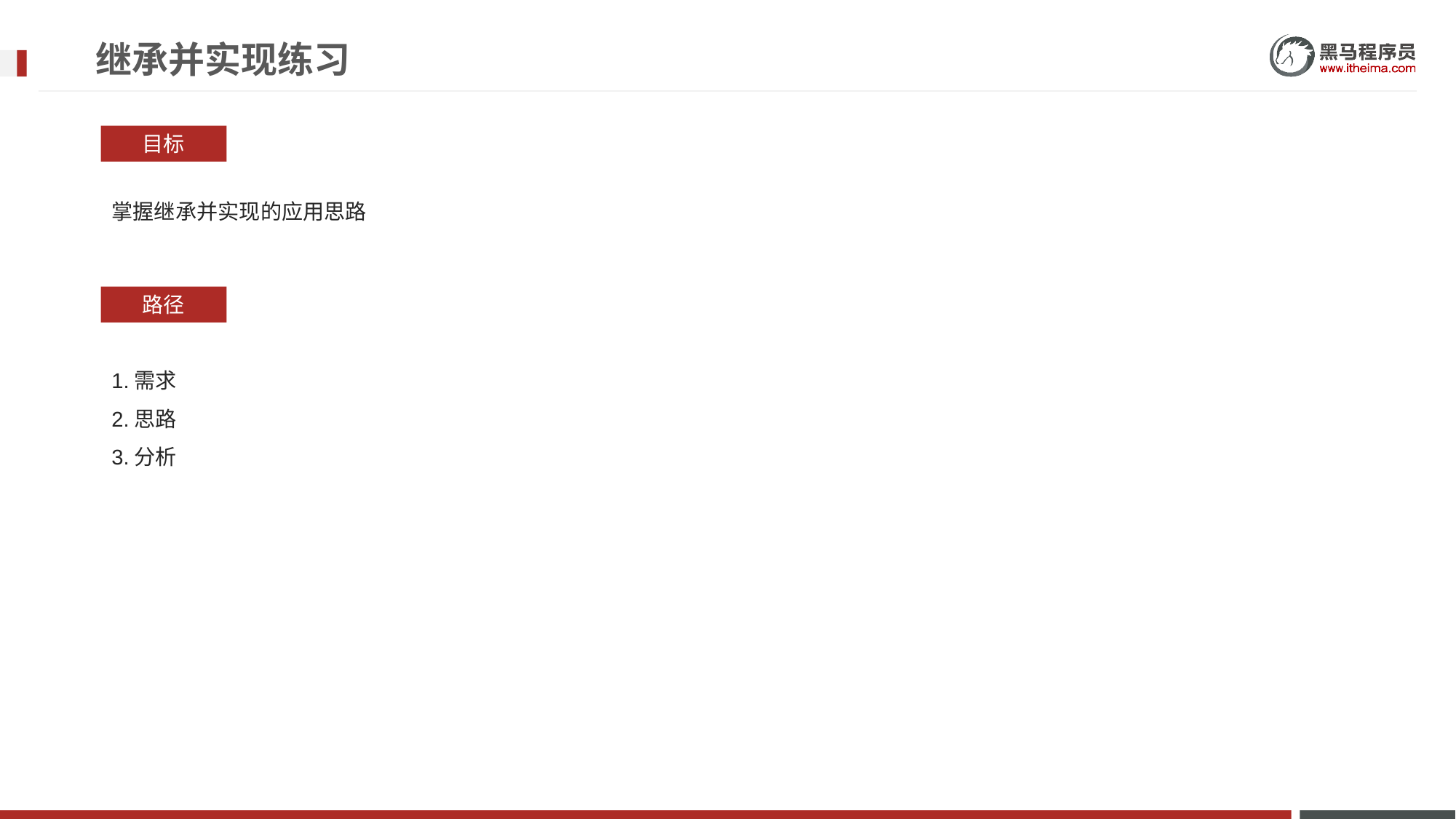

# 继承并实现练习
目标
掌握继承并实现的应用思路
路径
1.需求
2.思路
3.分析